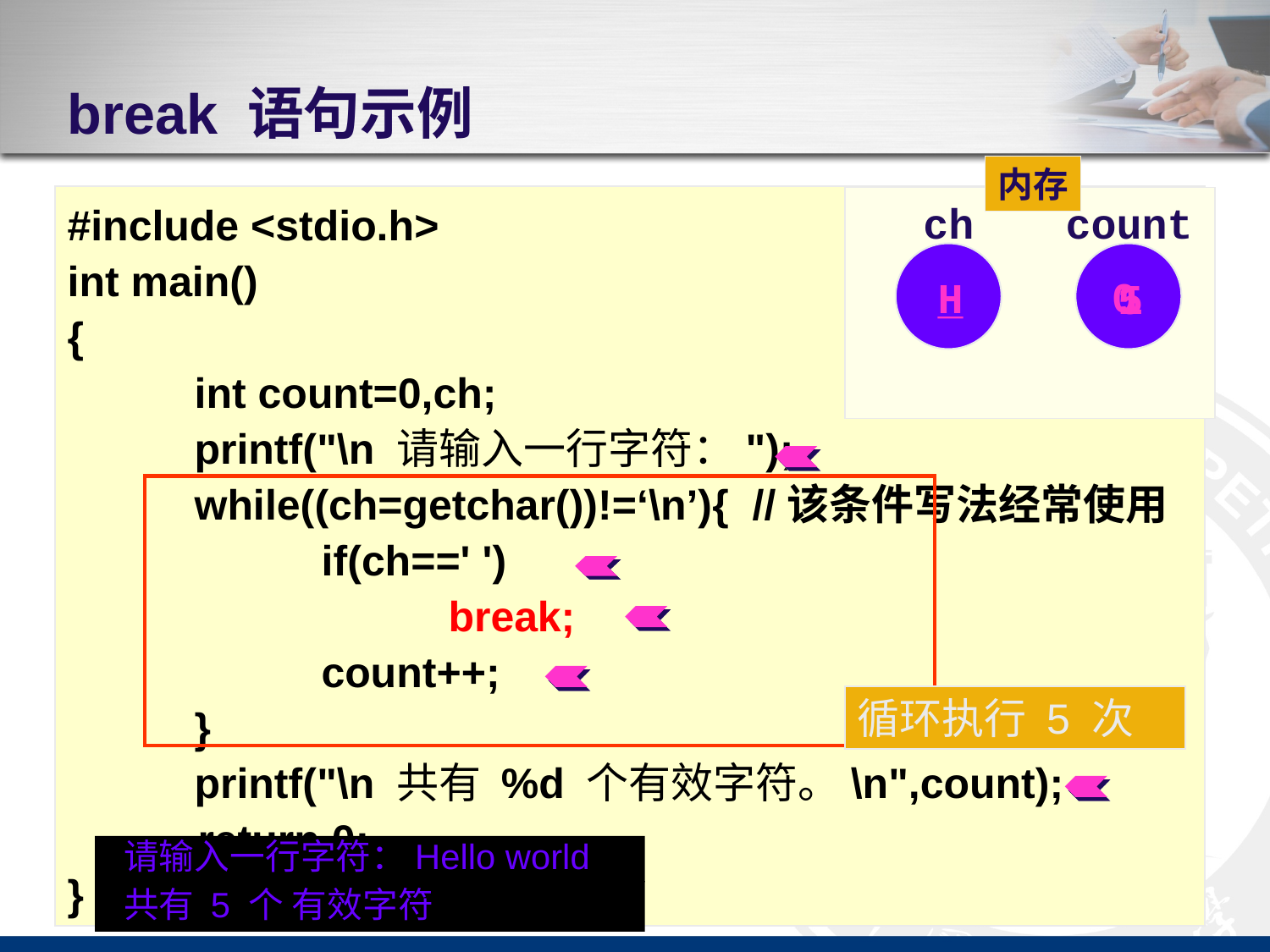

# break 语句示例
内存

#include <stdio.h>
int main()
{
	int count=0,ch;
	printf("\n 请输入一行字符：");
	while((ch=getchar())!=‘\n’){  //该条件写法经常使用
		if(ch==' ')
			break;
		count++;
	}
	printf("\n 共有 %d 个有效字符。\n",count);
           return 0;
}
ch

count

0
H
_
1
5

循环执行 5 次

 请输入一行字符：Hello world
 共有 5 个 有效字符